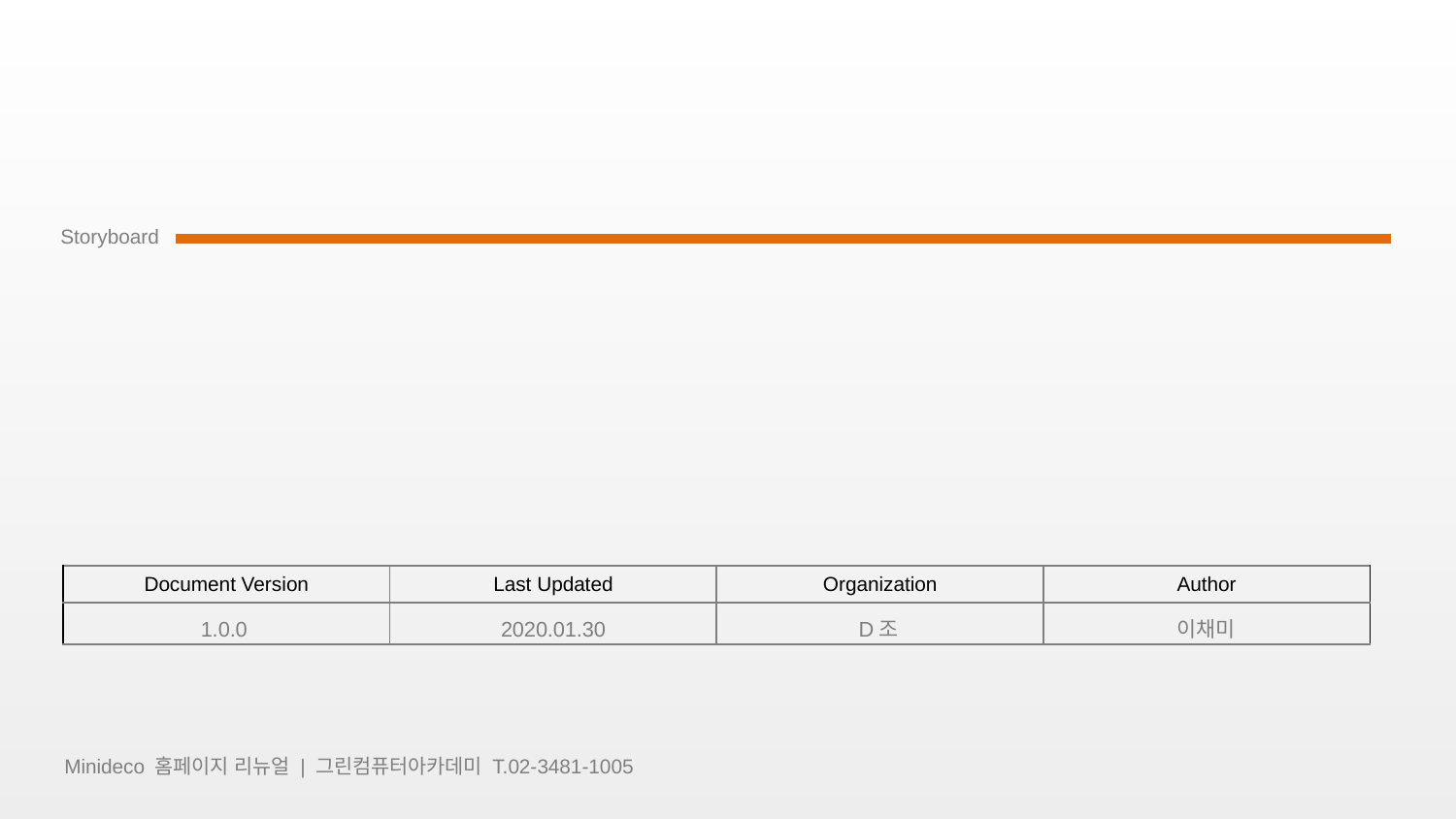

#
1.0.0
2020.01.30
D조
이채미
Minideco 홈페이지 리뉴얼 | 그린컴퓨터아카데미 T.02-3481-1005